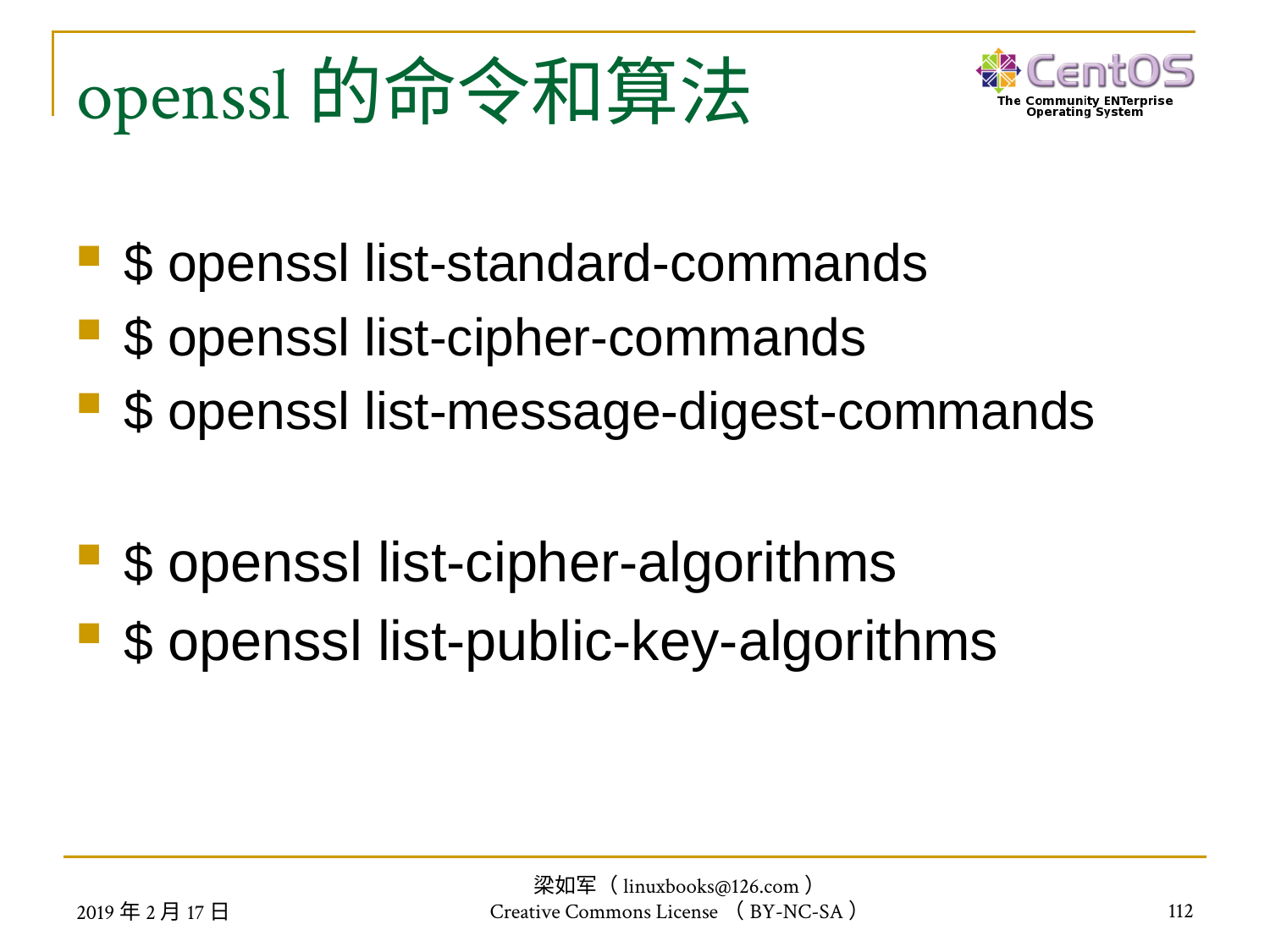

# openssl的命令和算法
$ openssl list-standard-commands
$ openssl list-cipher-commands
$ openssl list-message-digest-commands

$ openssl list-cipher-algorithms
$ openssl list-public-key-algorithms

梁如军（linuxbooks@126.com）
Creative Commons License（BY-NC-SA）
2019年2月17日
112